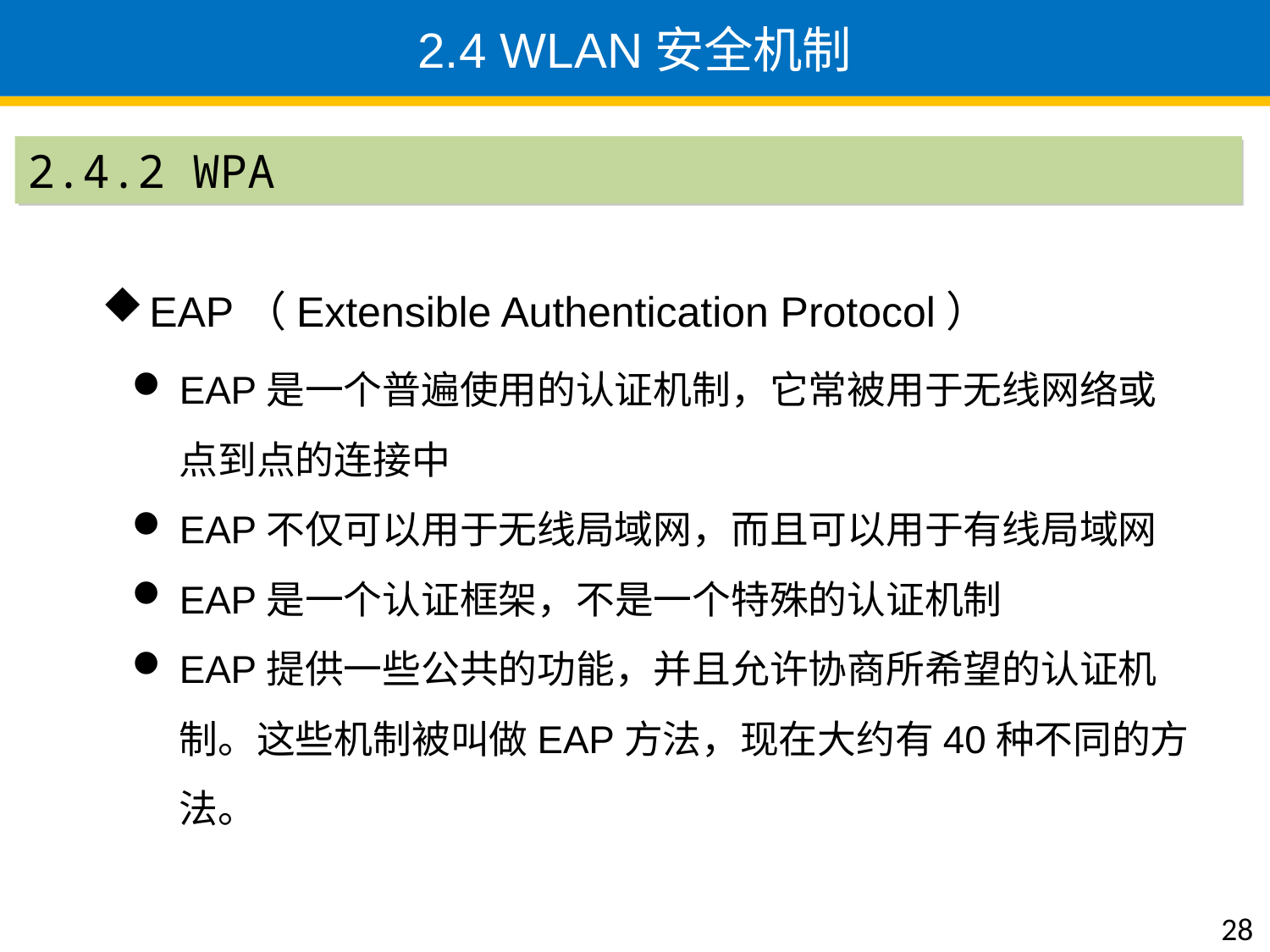

# 2.4 WLAN安全机制
2.4.2 WPA
EAP（Extensible Authentication Protocol）
EAP是一个普遍使用的认证机制，它常被用于无线网络或点到点的连接中
EAP不仅可以用于无线局域网，而且可以用于有线局域网
EAP是一个认证框架，不是一个特殊的认证机制
EAP提供一些公共的功能，并且允许协商所希望的认证机制。这些机制被叫做EAP方法，现在大约有40种不同的方法。
28